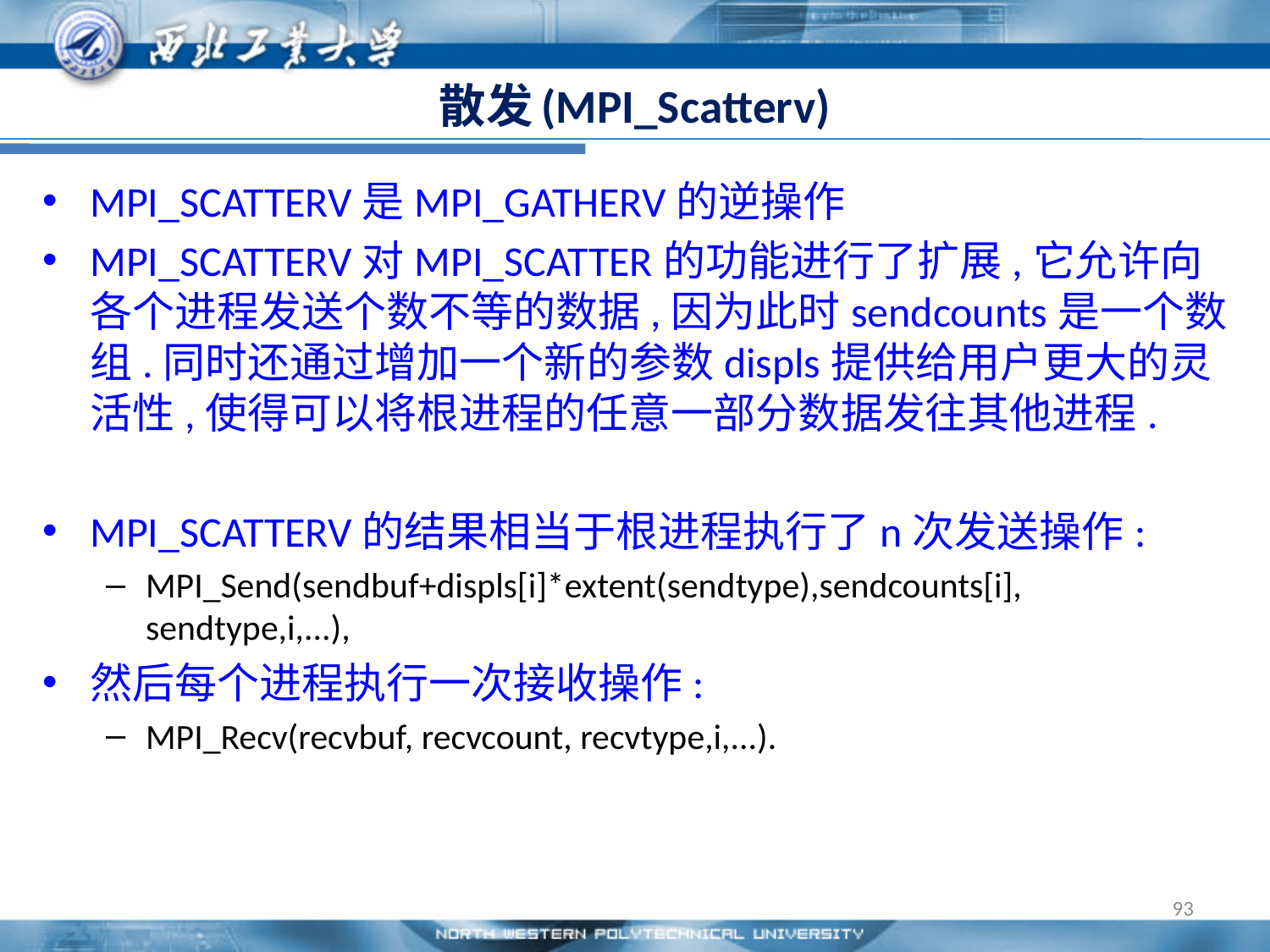

# 散发(MPI_Scatterv)
MPI_SCATTERV是MPI_GATHERV的逆操作
MPI_SCATTERV对MPI_SCATTER的功能进行了扩展,它允许向各个进程发送个数不等的数据,因为此时sendcounts是一个数组.同时还通过增加一个新的参数displs提供给用户更大的灵活性,使得可以将根进程的任意一部分数据发往其他进程.

MPI_SCATTERV的结果相当于根进程执行了n次发送操作:
MPI_Send(sendbuf+displs[i]*extent(sendtype),sendcounts[i], sendtype,i,...),
然后每个进程执行一次接收操作:
MPI_Recv(recvbuf, recvcount, recvtype,i,...).
93